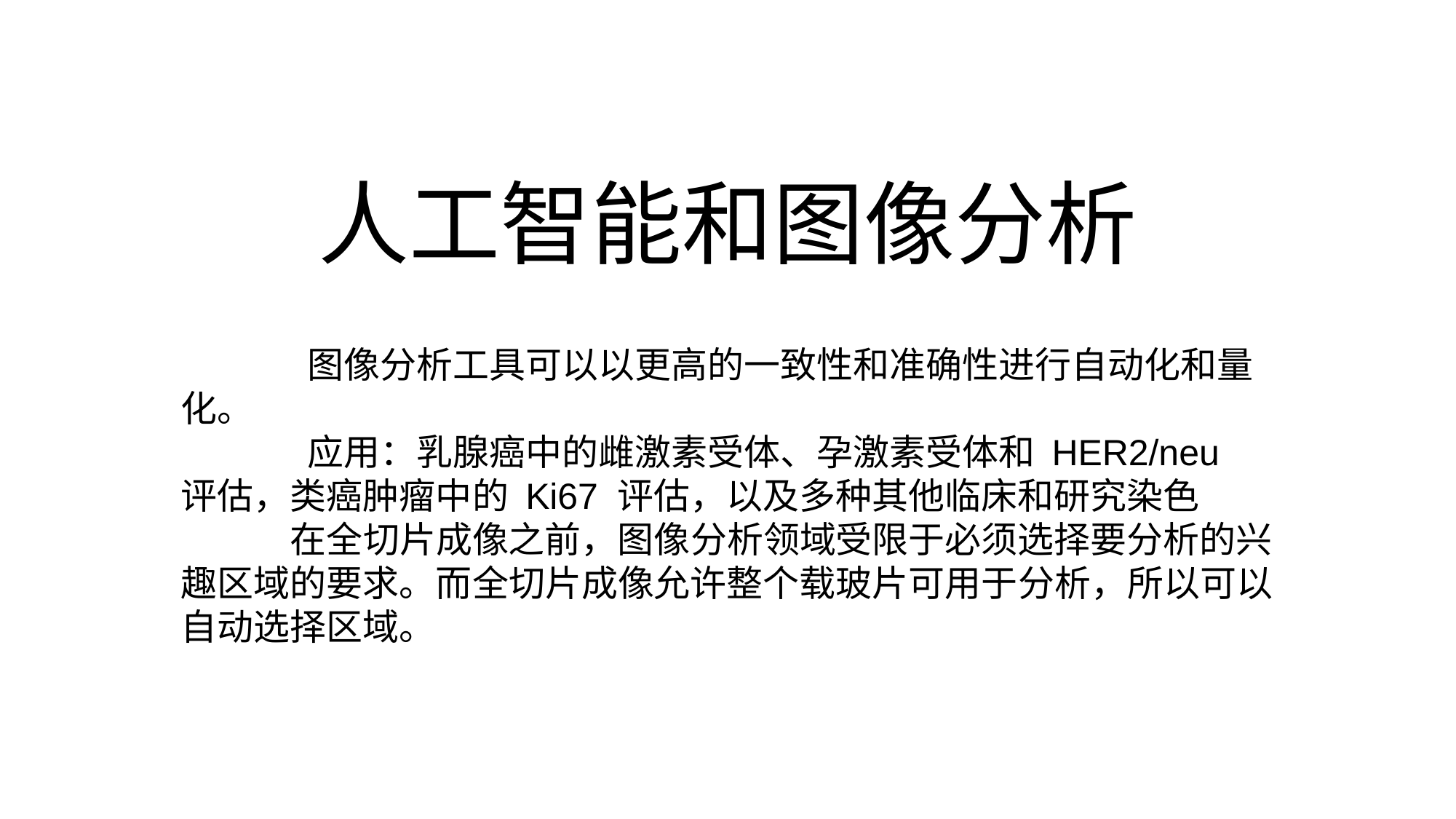

# 人工智能和图像分析
	 图像分析工具可以以更高的一致性和准确性进行自动化和量化。
	 应用：乳腺癌中的雌激素受体、孕激素受体和 HER2/neu 评估，类癌肿瘤中的 Ki67 评估，以及多种其他临床和研究染色
	在全切片成像之前，图像分析领域受限于必须选择要分析的兴趣区域的要求。而全切片成像允许整个载玻片可用于分析，所以可以自动选择区域。